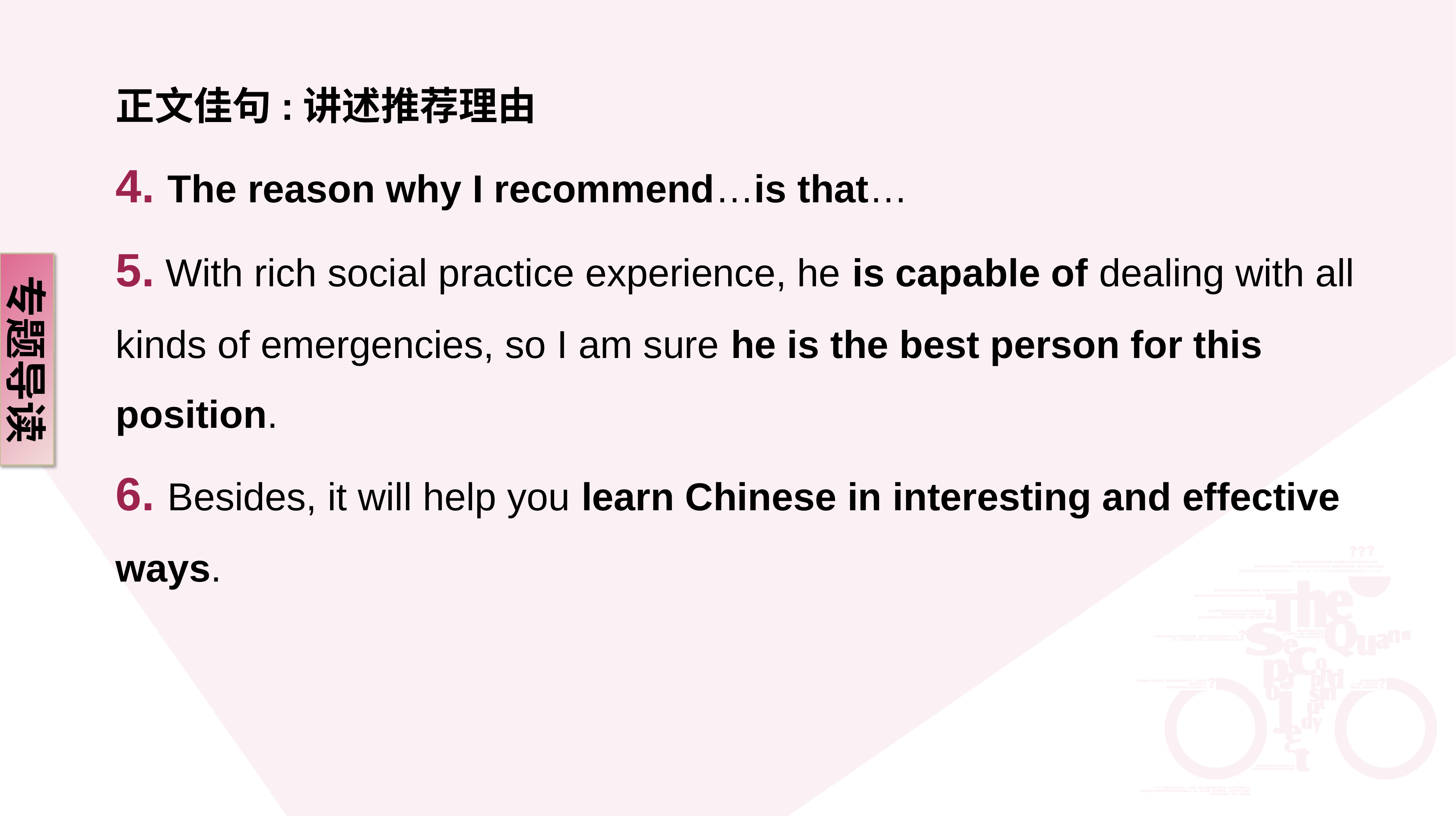

正文佳句:讲述推荐理由
4. The reason why I recommend…is that…
5. With rich social practice experience, he is capable of dealing with all kinds of emergencies, so I am sure he is the best person for this position.
6. Besides, it will help you learn Chinese in interesting and effective ways.
专题导读